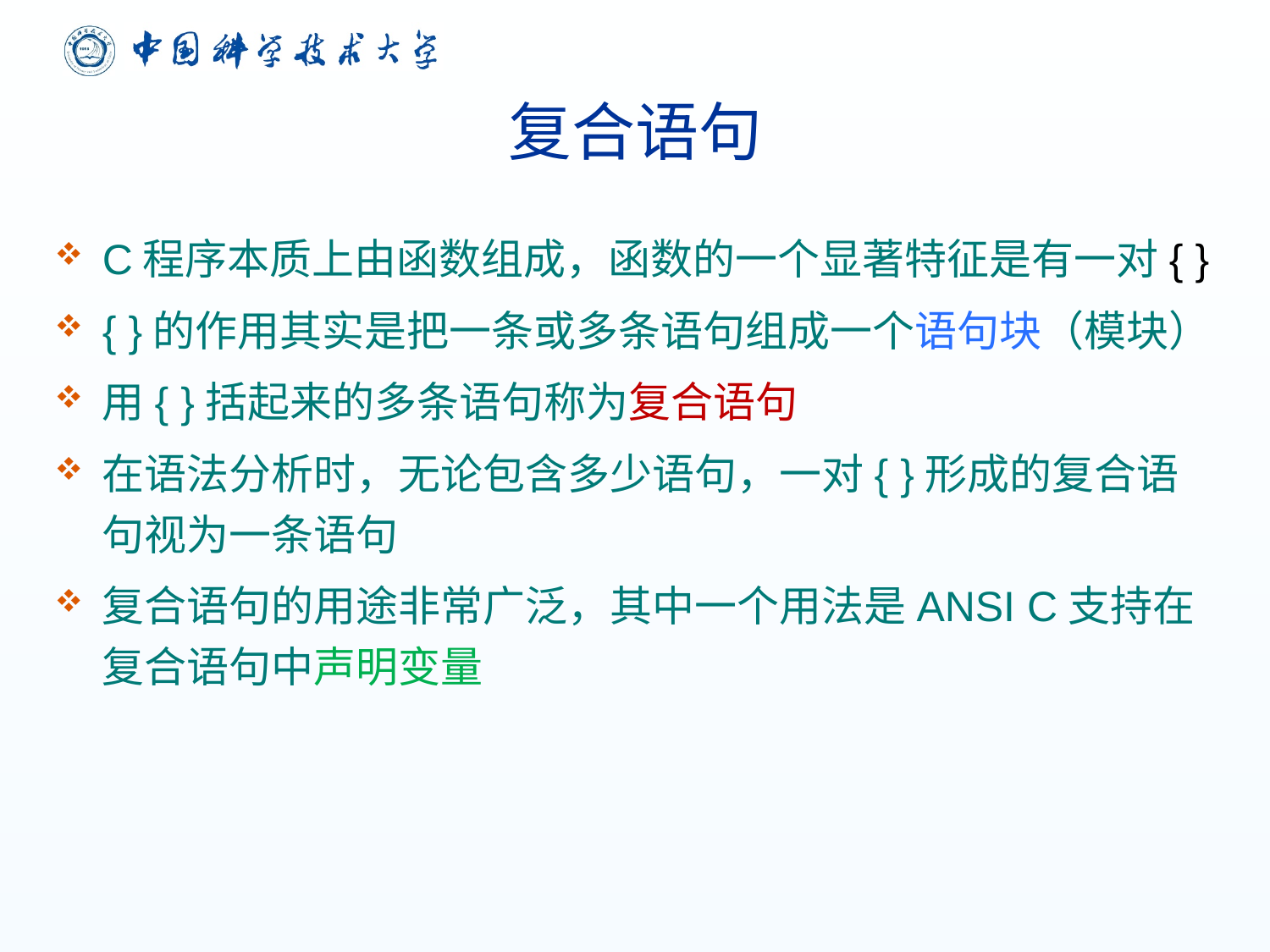

# 复合语句
C程序本质上由函数组成，函数的一个显著特征是有一对{ }
{ }的作用其实是把一条或多条语句组成一个语句块（模块）
用{ }括起来的多条语句称为复合语句
在语法分析时，无论包含多少语句，一对{ }形成的复合语句视为一条语句
复合语句的用途非常广泛，其中一个用法是ANSI C支持在复合语句中声明变量